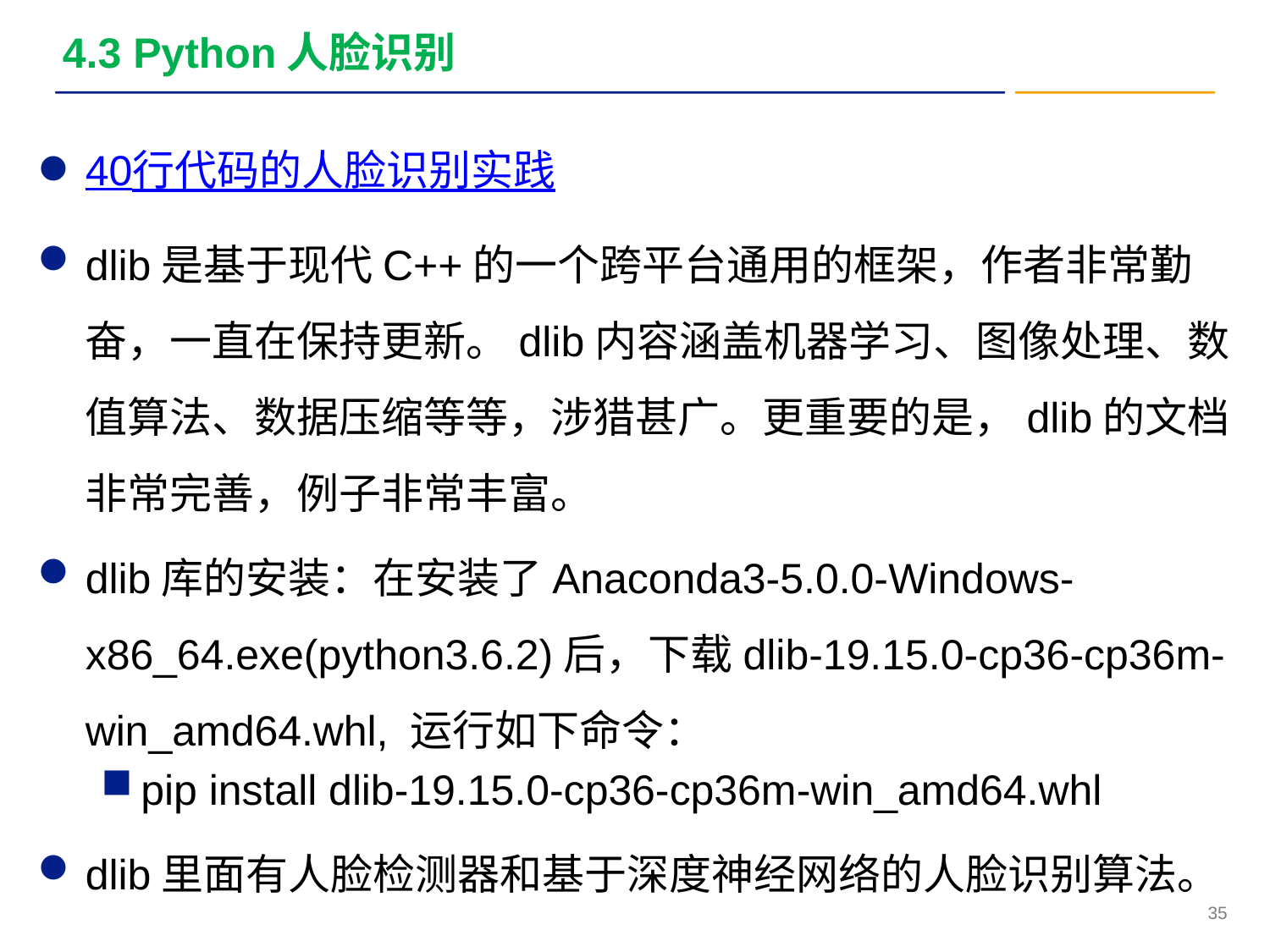

# 4.3 Python人脸识别
40行代码的人脸识别实践
dlib是基于现代C++的一个跨平台通用的框架，作者非常勤奋，一直在保持更新。dlib内容涵盖机器学习、图像处理、数值算法、数据压缩等等，涉猎甚广。更重要的是，dlib的文档非常完善，例子非常丰富。
dlib库的安装：在安装了Anaconda3-5.0.0-Windows-x86_64.exe(python3.6.2)后，下载dlib-19.15.0-cp36-cp36m-win_amd64.whl, 运行如下命令：
pip install dlib-19.15.0-cp36-cp36m-win_amd64.whl
dlib里面有人脸检测器和基于深度神经网络的人脸识别算法。